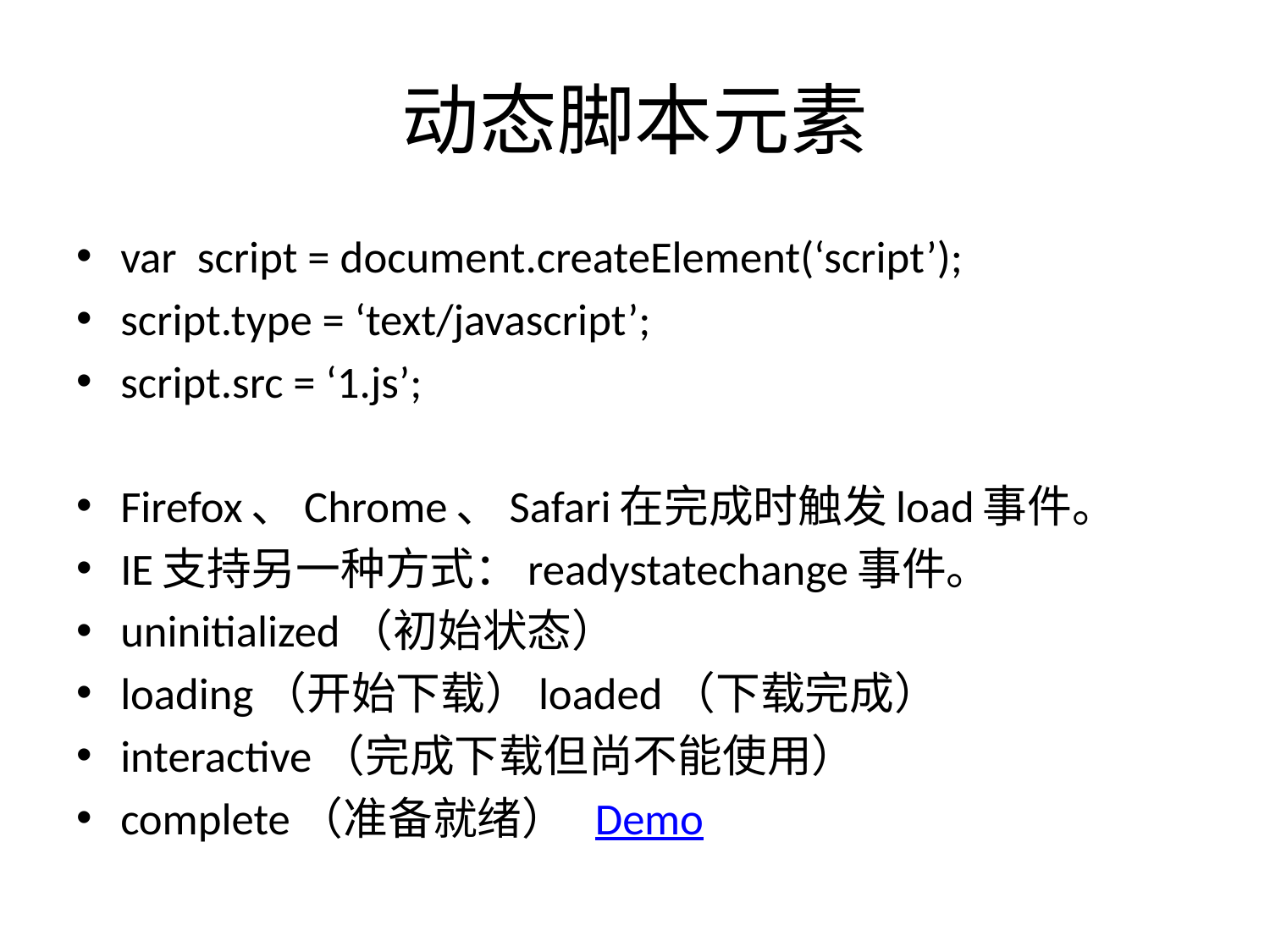

# 动态脚本元素
var  script = document.createElement(‘script’);
script.type = ‘text/javascript’;
script.src = ‘1.js’;

Firefox、Chrome、Safari在完成时触发load事件。
IE支持另一种方式：readystatechange事件。
uninitialized（初始状态）
loading（开始下载）loaded（下载完成）
interactive（完成下载但尚不能使用）
complete（准备就绪）  Demo